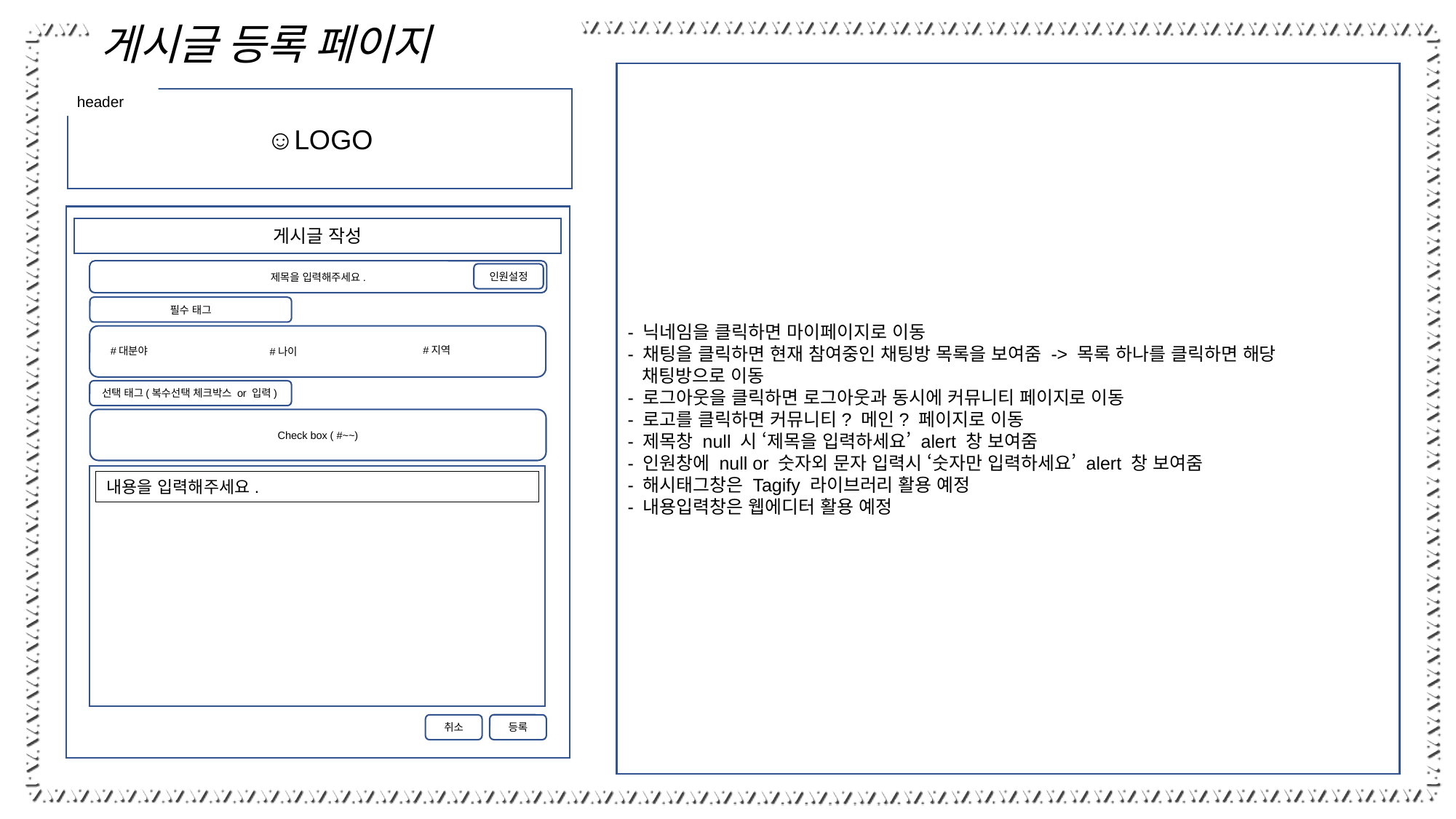

게시글 등록 페이지

- 닉네임을 클릭하면 마이페이지로 이동
- 채팅을 클릭하면 현재 참여중인 채팅방 목록을 보여줌 -> 목록 하나를 클릭하면 해당
  채팅방으로 이동
- 로그아웃을 클릭하면 로그아웃과 동시에 커뮤니티 페이지로 이동
- 로고를 클릭하면 커뮤니티? 메인? 페이지로 이동
- 제목창 null 시 ‘제목을 입력하세요’ alert 창 보여줌
- 인원창에 null or 숫자외 문자 입력시 ‘숫자만 입력하세요’ alert 창 보여줌
- 해시태그창은 Tagify 라이브러리 활용 예정
- 내용입력창은 웹에디터 활용 예정
header
...
☺LOGO

게시글 작성
게시글 쓰기
등록
제목을 입력해주세요.
인원설정

필수 태그

#지역
#대분야
#나이
선택 태그(복수선택 체크박스 or 입력)
Check box ( #~~)

내용을 입력해주세요.
등록
취소